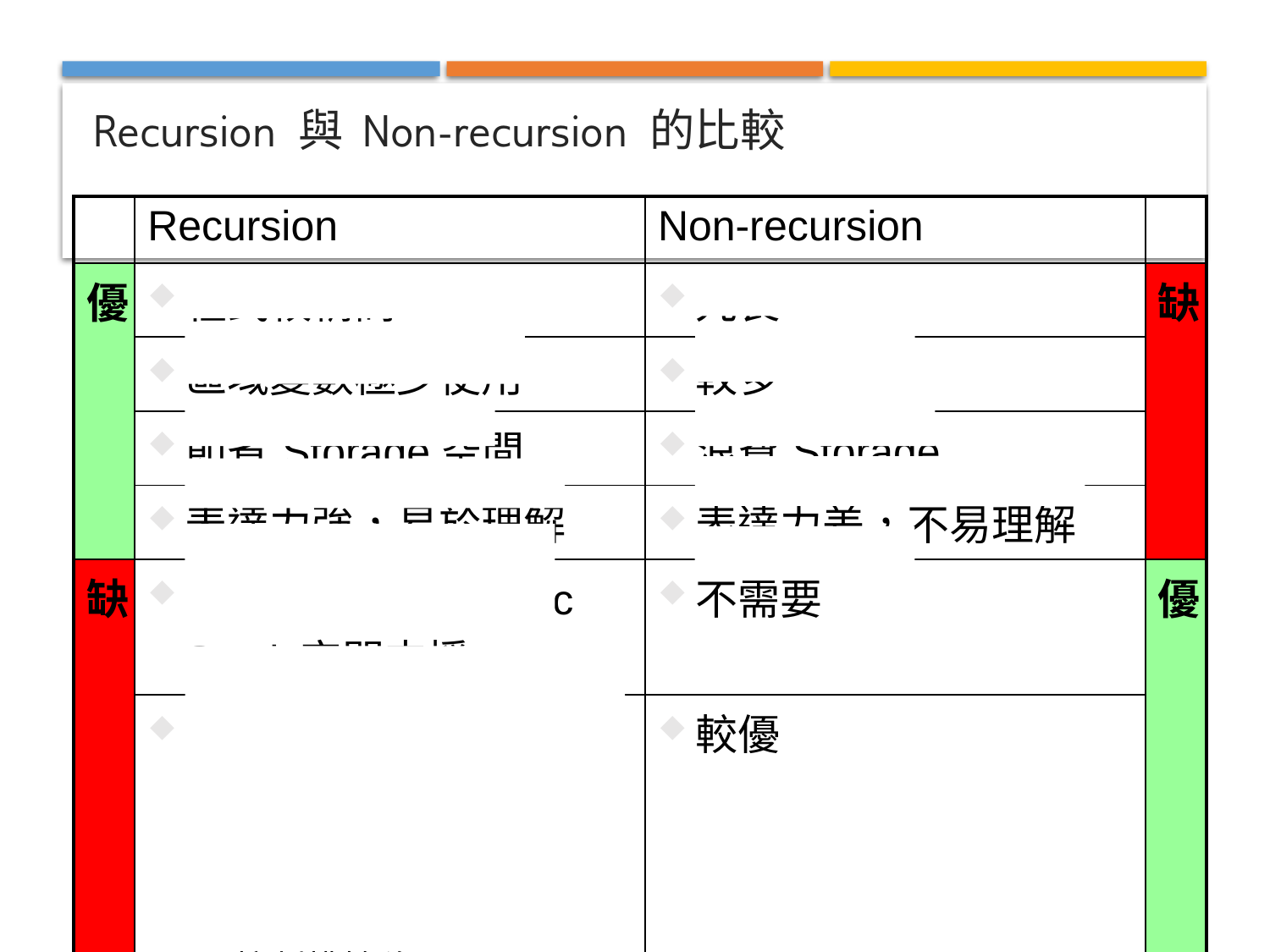

# Recursion 與 Non-recursion 的比較
|  | Recursion | Non-recursion |  |
| --- | --- | --- | --- |
| 優 | 程式較精簡 | 冗長 | 缺 |
|  | 區域變數極少使用 | 較多 |  |
|  | 節省Storage空間 | 浪費Storage |  |
|  | 表達力強，易於理解 | 表達力差，不易理解 |  |
| 缺 | 需要額外的Dynamic Stack空間支援 | 不需要 | 優 |
|  | 執行效益較差。 ∵需要花費額外時間做: Push參數, 區域變數, 返回位址 in to stack 控制權轉移 Pop stack | 較優 |  |